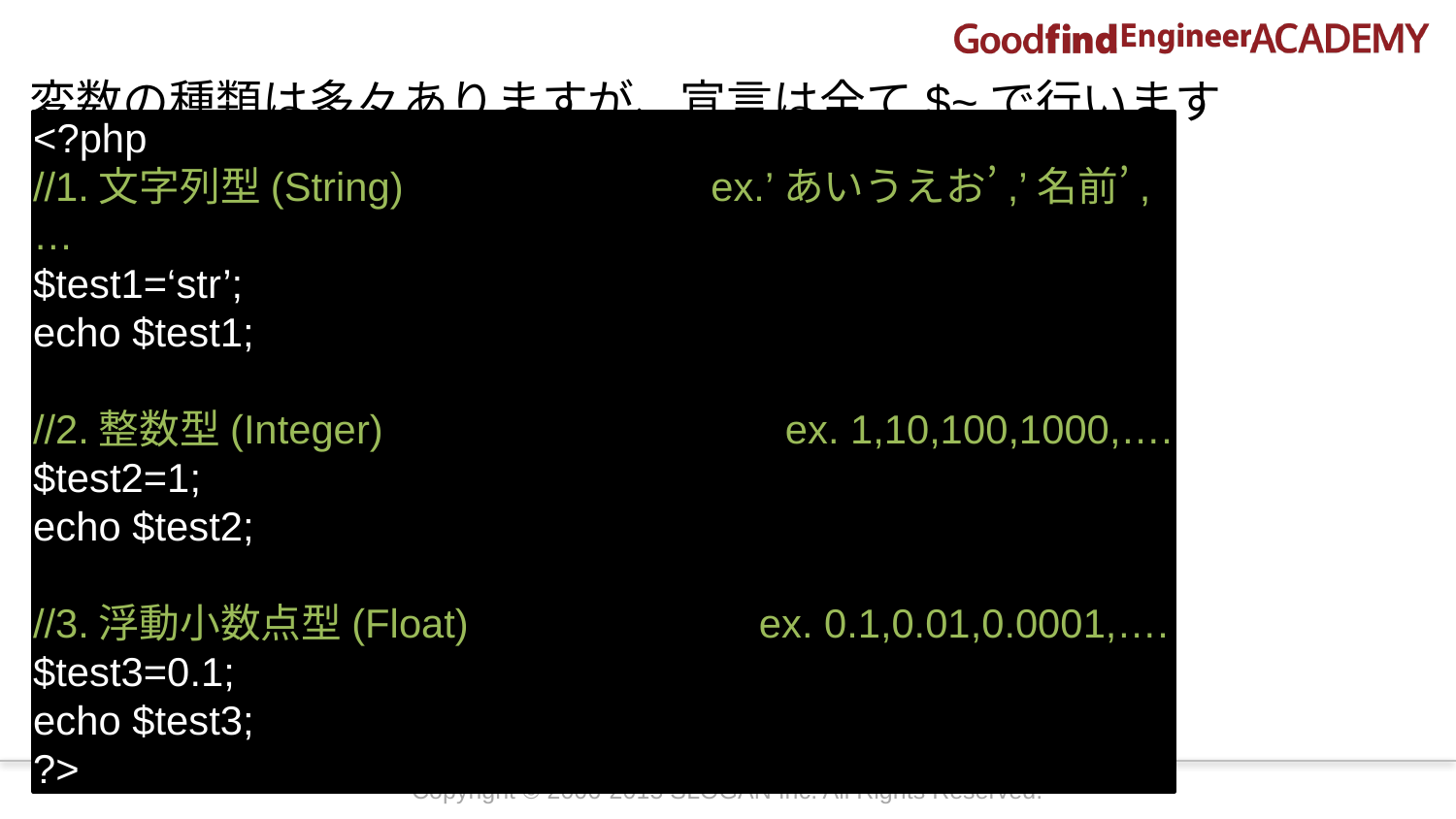

変数の種類は多々ありますが、宣言は全て$~で行います
<?php
//1.文字列型(String)    　　　　　　ex.’あいうえお’,’名前’,…
$test1=‘str’;
echo $test1;

//2.整数型(Integer)                                    ex. 1,10,100,1000,….
$test2=1;
echo $test2;

//3.浮動小数点型(Float)                          ex. 0.1,0.01,0.0001,….
$test3=0.1;
echo $test3;
?>